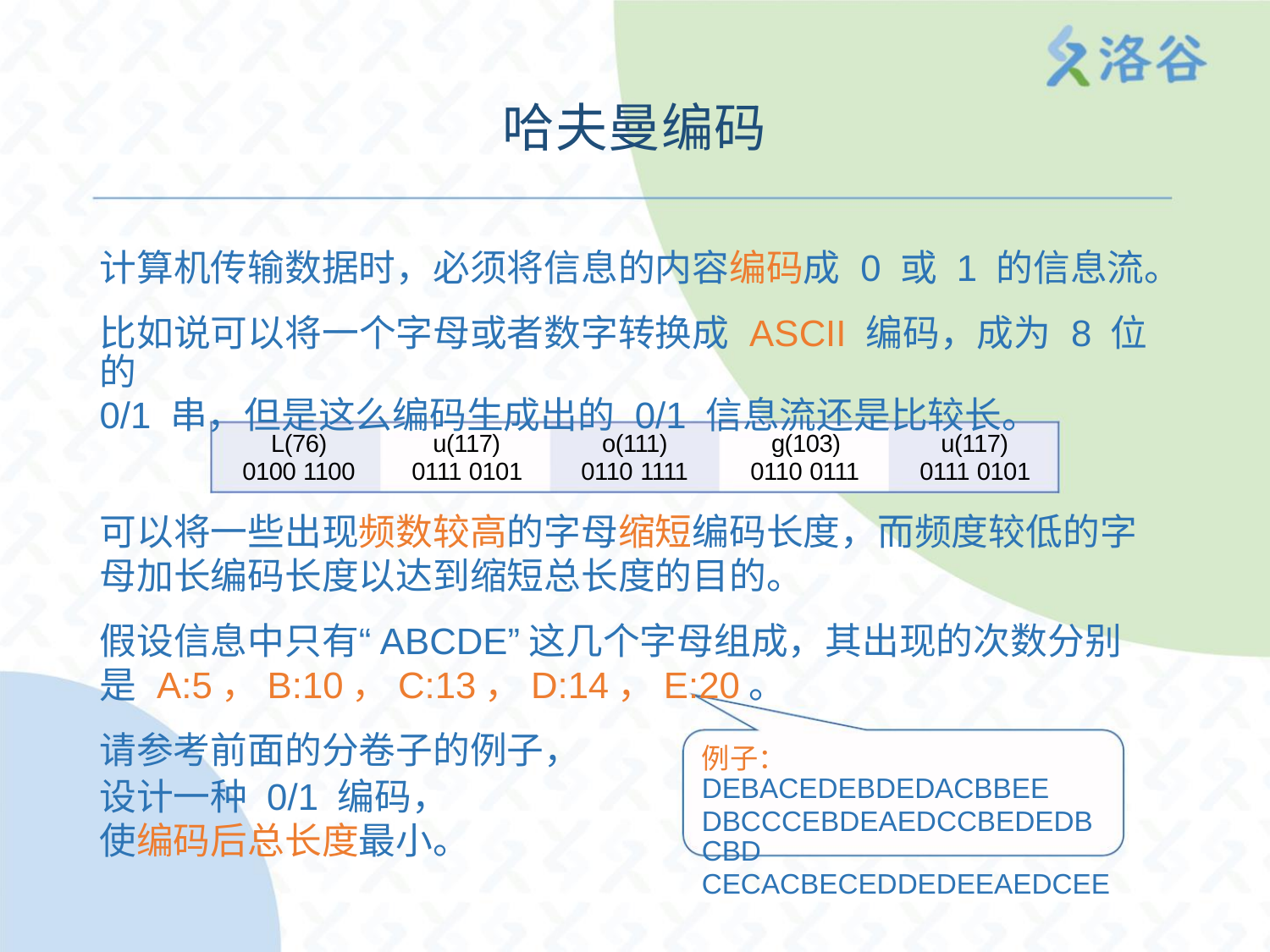

哈夫曼编码
计算机传输数据时，必须将信息的内容编码成 0 或 1 的信息流。
比如说可以将一个字母或者数字转换成 ASCII 编码，成为 8 位的
0/1 串，但是这么编码生成出的 0/1 信息流还是比较长。
L(76)
u(117)
o(111)
g(103)
u(117)
0100 1100
0111 0101
0110 1111
0110 0111
0111 0101
可以将一些出现频数较高的字母缩短编码长度，而频度较低的字
母加长编码长度以达到缩短总长度的目的。
假设信息中只有“ABCDE”这几个字母组成，其出现的次数分别
是 A:5，B:10，C:13，D:14，E:20。
请参考前面的分卷子的例子，
设计一种 0/1 编码，
使编码后总长度最小。
例子：DEBACEDEBDEDACBBEE
DBCCCEBDEAEDCCBEDEDBCBD
CECACBECEDDEDEEAEDCEE